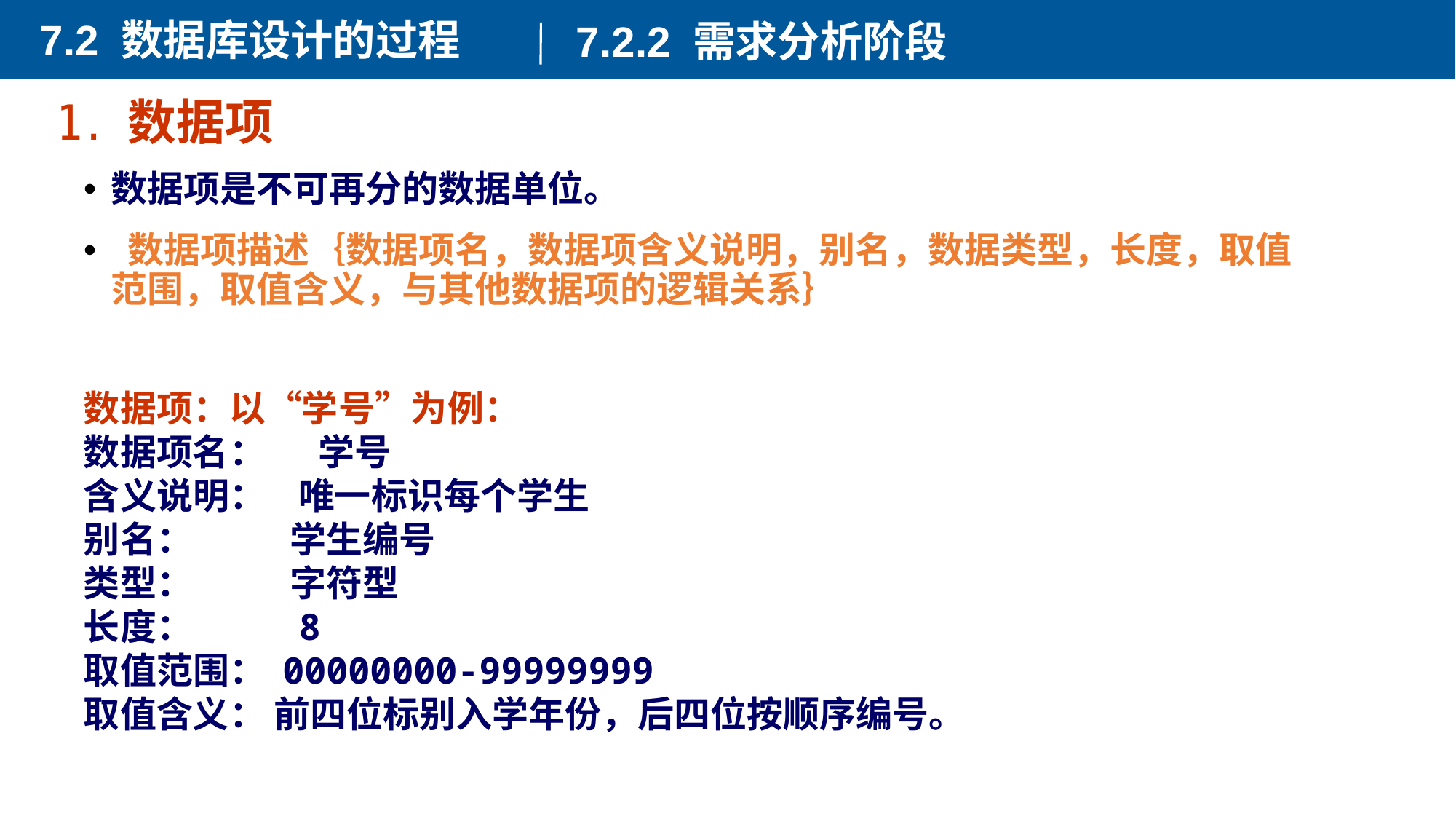

7.2 数据库设计的过程
7.2.2 需求分析阶段
1. 数据项

数据项是不可再分的数据单位。
 数据项描述｛数据项名，数据项含义说明，别名，数据类型，长度，取值范围，取值含义，与其他数据项的逻辑关系｝
数据项：以“学号”为例：
数据项名：　  学号
含义说明：    唯一标识每个学生
别名：　　   学生编号
类型：　　   字符型
长度：　　   8
取值范围： 00000000-99999999
取值含义： 前四位标别入学年份，后四位按顺序编号。